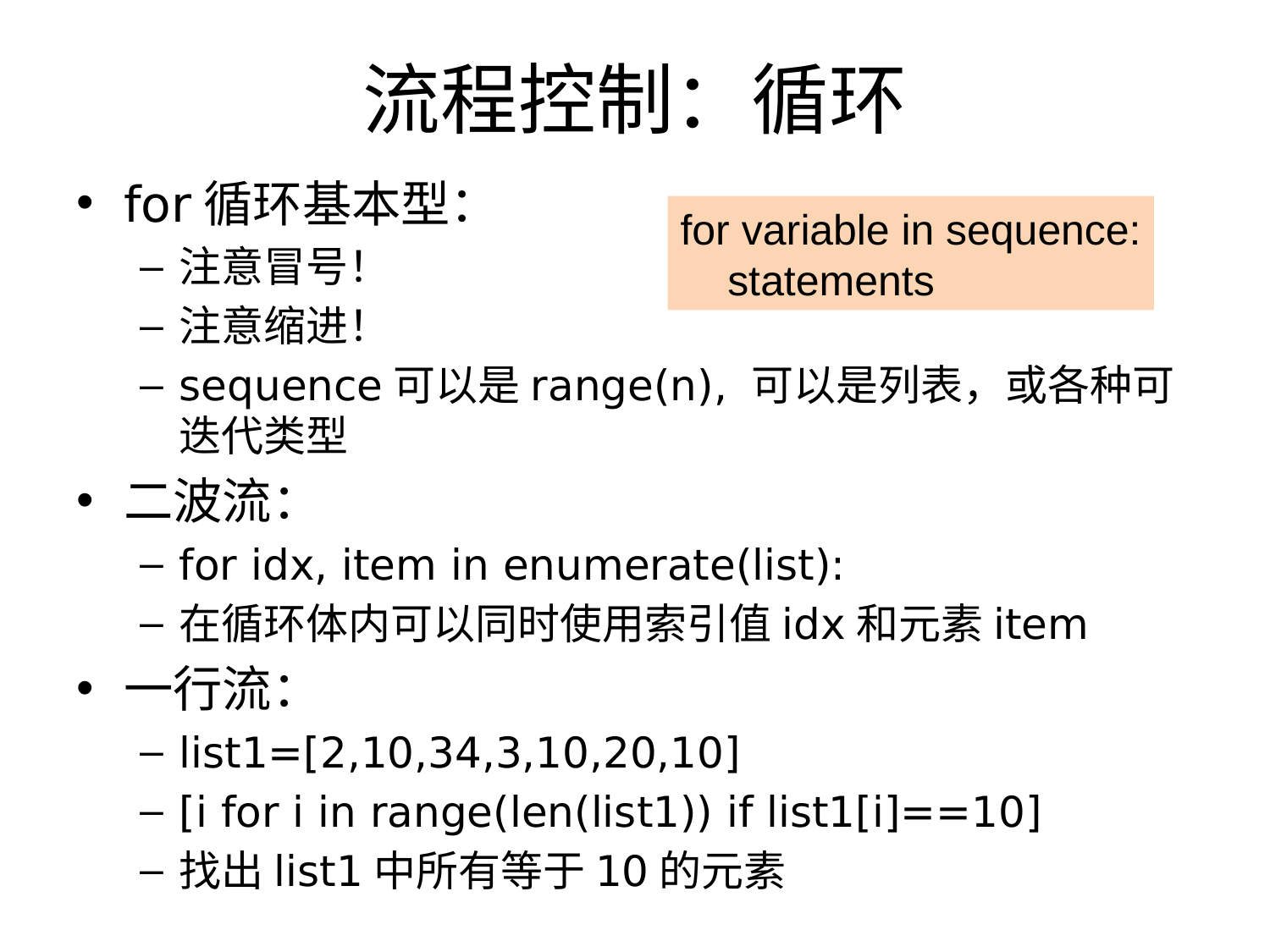

# 流程控制：循环
for循环基本型：
注意冒号！
注意缩进！
sequence可以是range(n), 可以是列表，或各种可迭代类型
二波流：
for idx, item in enumerate(list):
在循环体内可以同时使用索引值idx和元素item
一行流：
list1=[2,10,34,3,10,20,10]
[i for i in range(len(list1)) if list1[i]==10]
找出list1中所有等于10的元素
for variable in sequence:
    statements